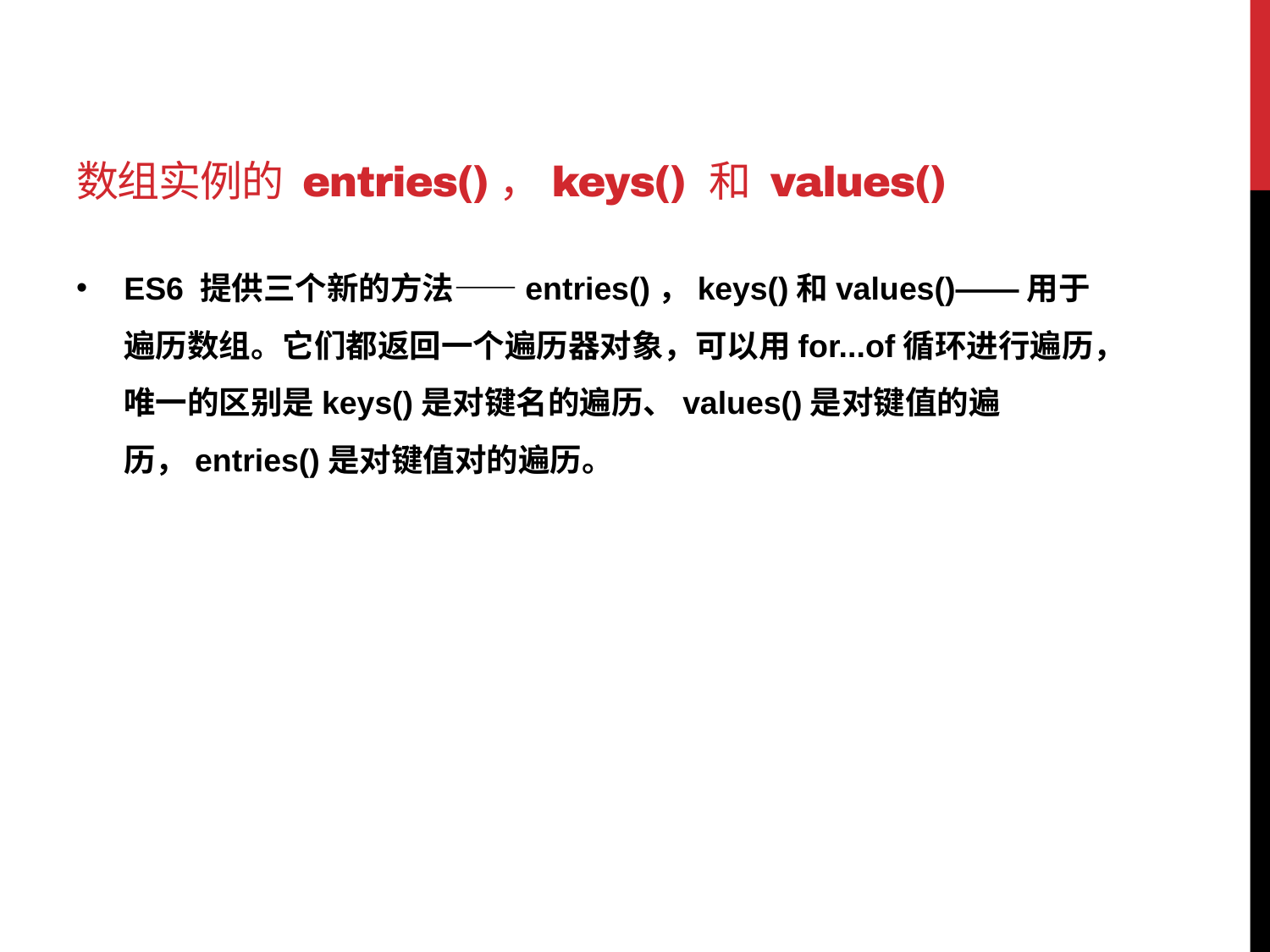

# 数组实例的 entries()，keys() 和 values()
ES6 提供三个新的方法——entries()，keys()和values()——用于遍历数组。它们都返回一个遍历器对象，可以用for...of循环进行遍历，唯一的区别是keys()是对键名的遍历、values()是对键值的遍历，entries()是对键值对的遍历。